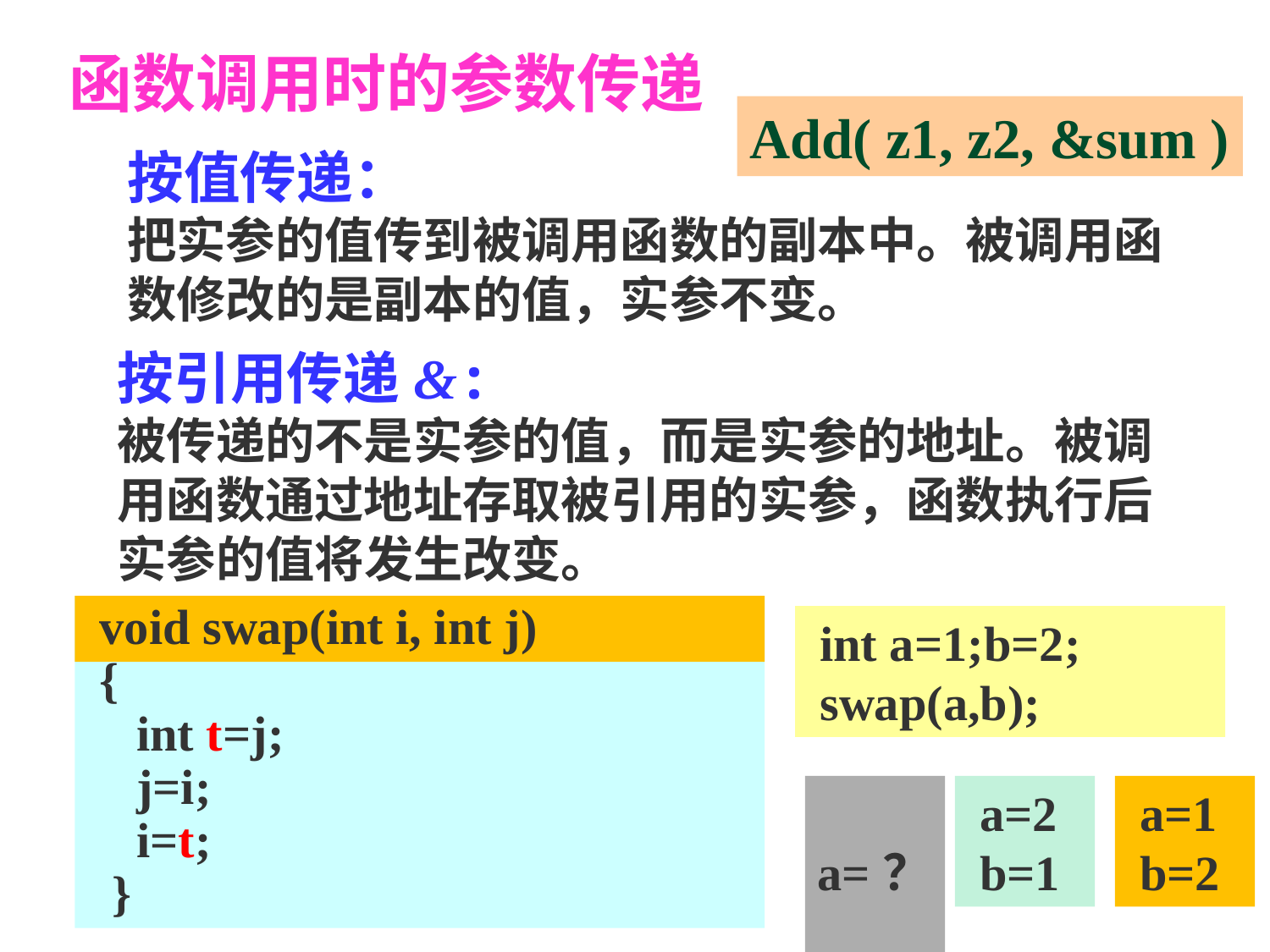

函数调用时的参数传递
Add( z1, z2, &sum )
按值传递：
把实参的值传到被调用函数的副本中。被调用函数修改的是副本的值，实参不变。
按引用传递&:
被传递的不是实参的值，而是实参的地址。被调用函数通过地址存取被引用的实参，函数执行后实参的值将发生改变。
 void swap(int &i, int &j)
 {
    int t=j;
    j=i;
    i=t;
  }
 void swap(int i, int j)
 int a=1;b=2;
 swap(a,b);
 a=2
 b=1
 a=1
 b=2
 a=？
 b=？